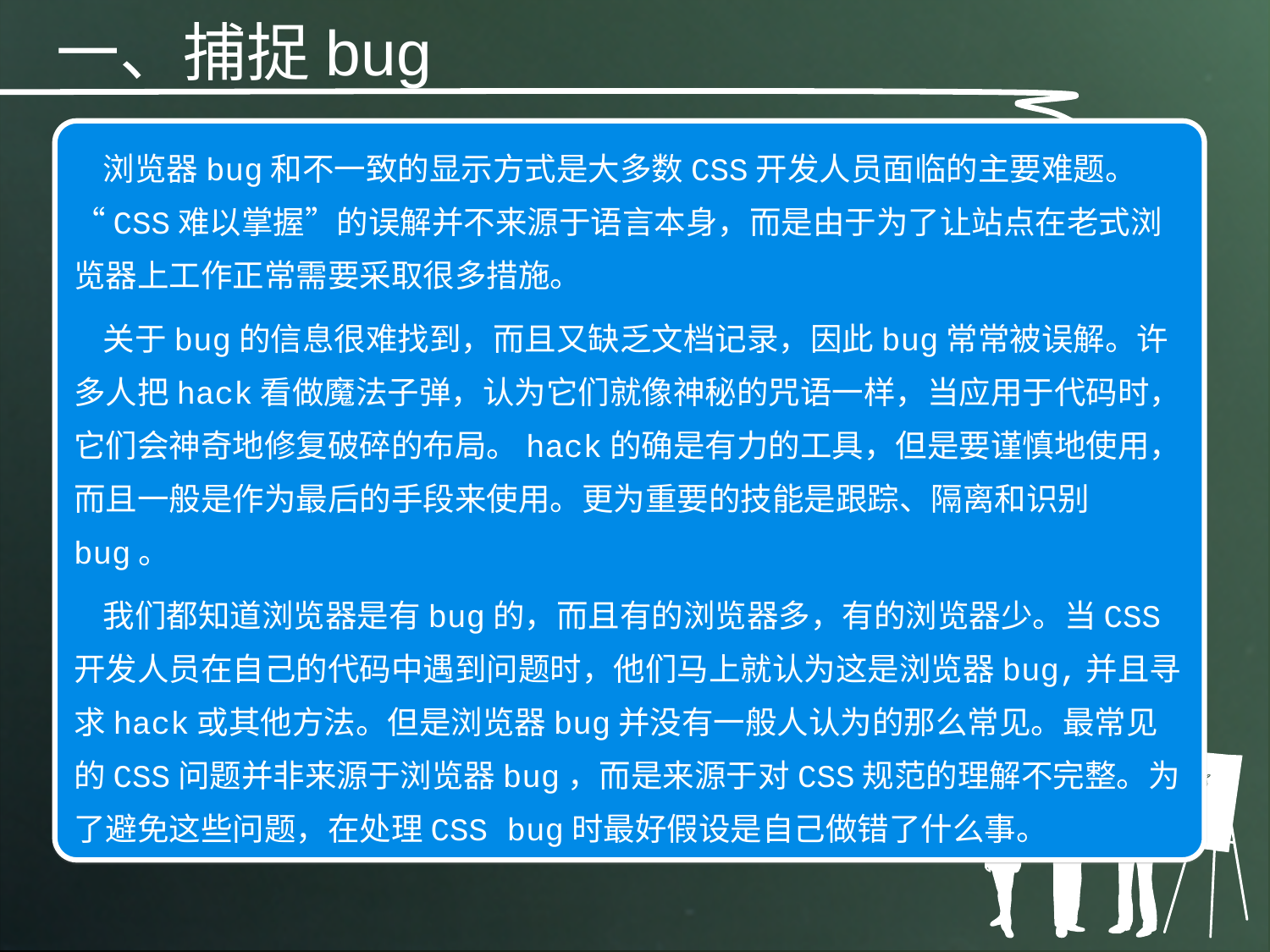

一、捕捉bug

   浏览器bug和不一致的显示方式是大多数CSS开发人员面临的主要难题。“CSS难以掌握”的误解并不来源于语言本身，而是由于为了让站点在老式浏览器上工作正常需要采取很多措施。
   关于bug的信息很难找到，而且又缺乏文档记录，因此bug常常被误解。许多人把hack看做魔法子弹，认为它们就像神秘的咒语一样，当应用于代码时，它们会神奇地修复破碎的布局。hack的确是有力的工具，但是要谨慎地使用，而且一般是作为最后的手段来使用。更为重要的技能是跟踪、隔离和识别bug。
   我们都知道浏览器是有bug的，而且有的浏览器多，有的浏览器少。当CSS开发人员在自己的代码中遇到问题时，他们马上就认为这是浏览器bug,并且寻求hack或其他方法。但是浏览器bug并没有一般人认为的那么常见。最常见的CSS问题并非来源于浏览器bug，而是来源于对CSS规范的理解不完整。为了避免这些问题，在处理CSS bug时最好假设是自己做错了什么事。